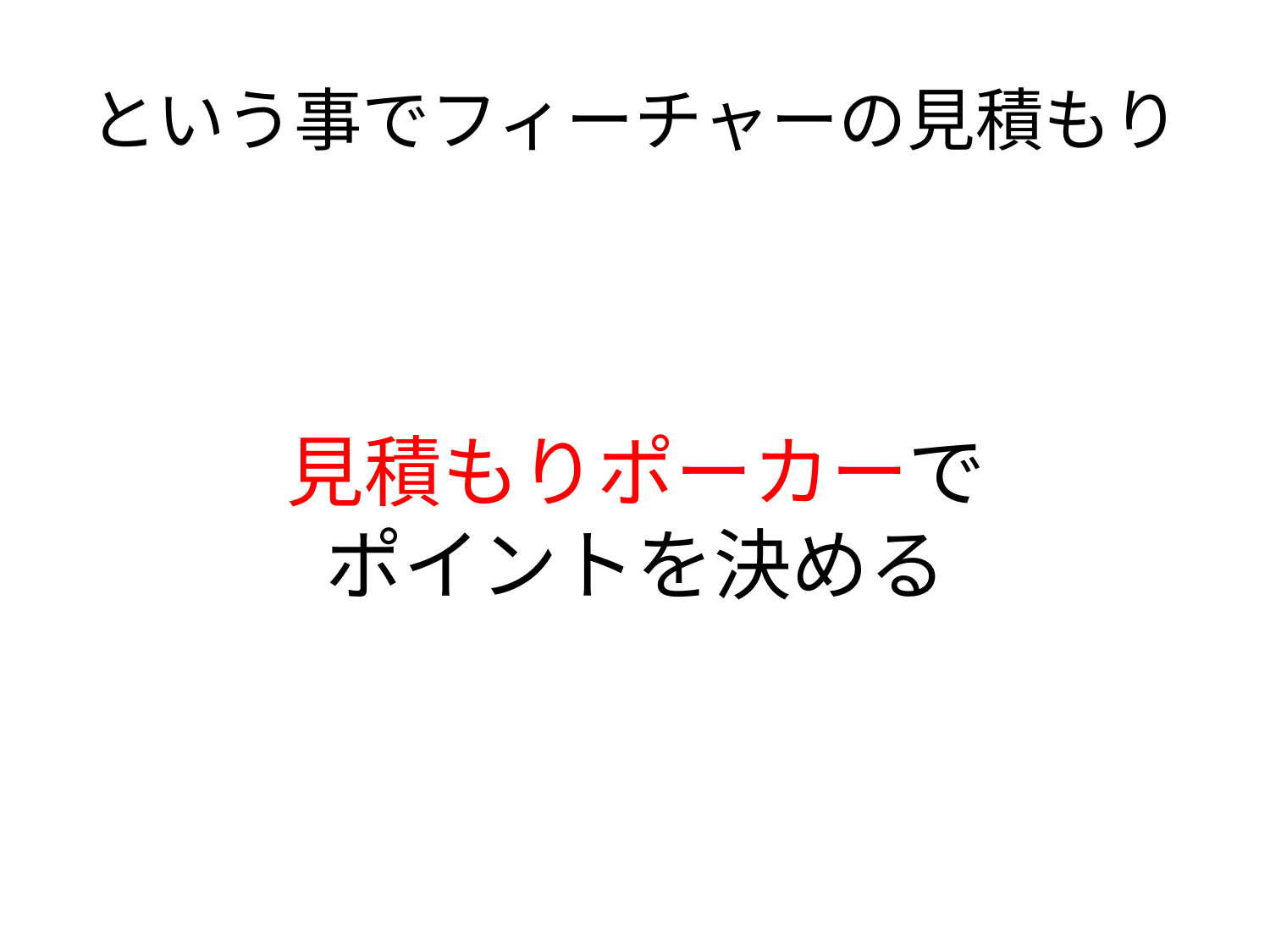

# という事でフィーチャーの見積もり
見積もりポーカーで
ポイントを決める